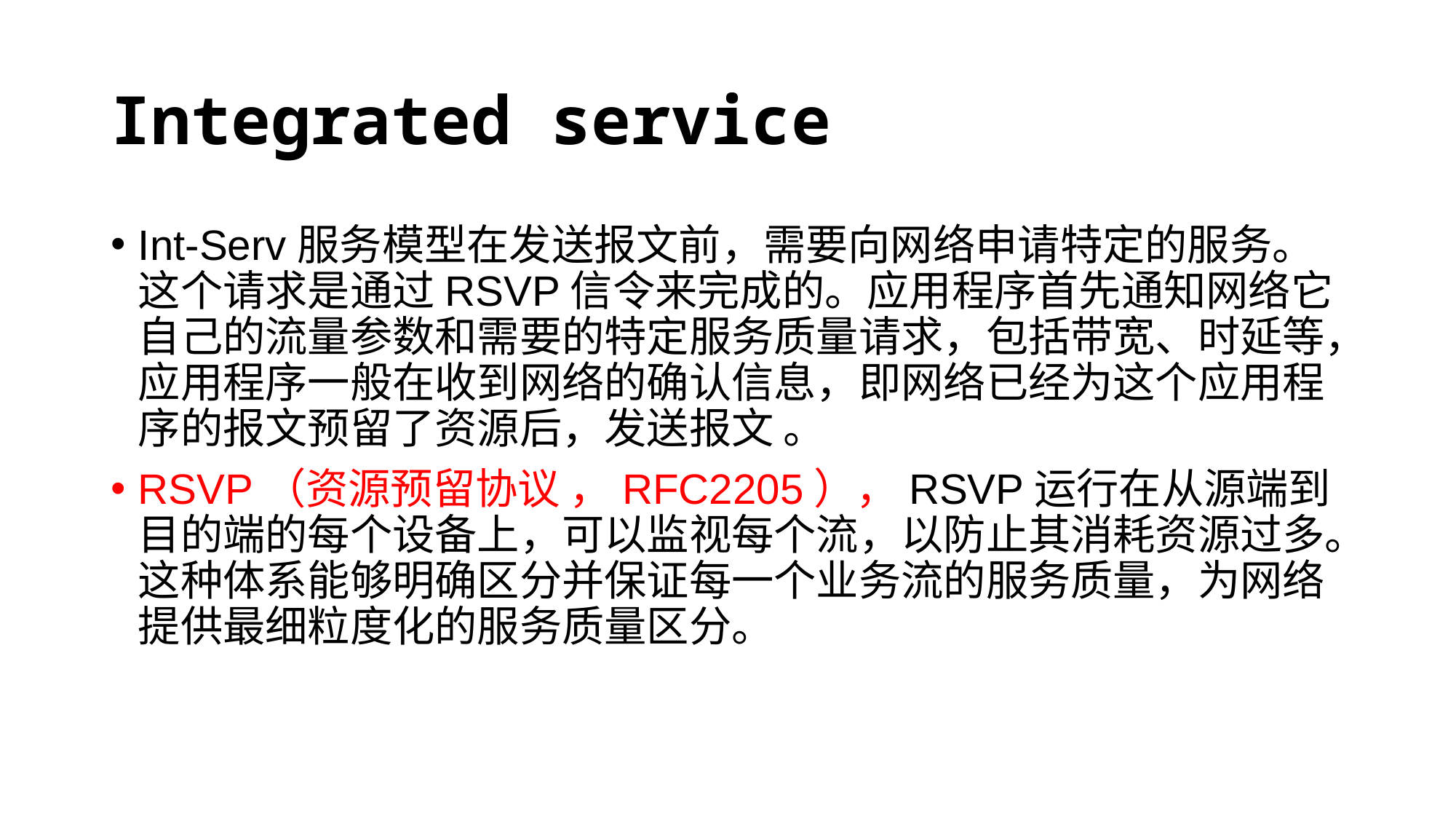

# Integrated service
Int-Serv服务模型在发送报文前，需要向网络申请特定的服务。这个请求是通过RSVP信令来完成的。应用程序首先通知网络它自己的流量参数和需要的特定服务质量请求，包括带宽、时延等，应用程序一般在收到网络的确认信息，即网络已经为这个应用程序的报文预留了资源后，发送报文 。
RSVP（资源预留协议 ，RFC2205），RSVP运行在从源端到目的端的每个设备上，可以监视每个流，以防止其消耗资源过多。这种体系能够明确区分并保证每一个业务流的服务质量，为网络提供最细粒度化的服务质量区分。